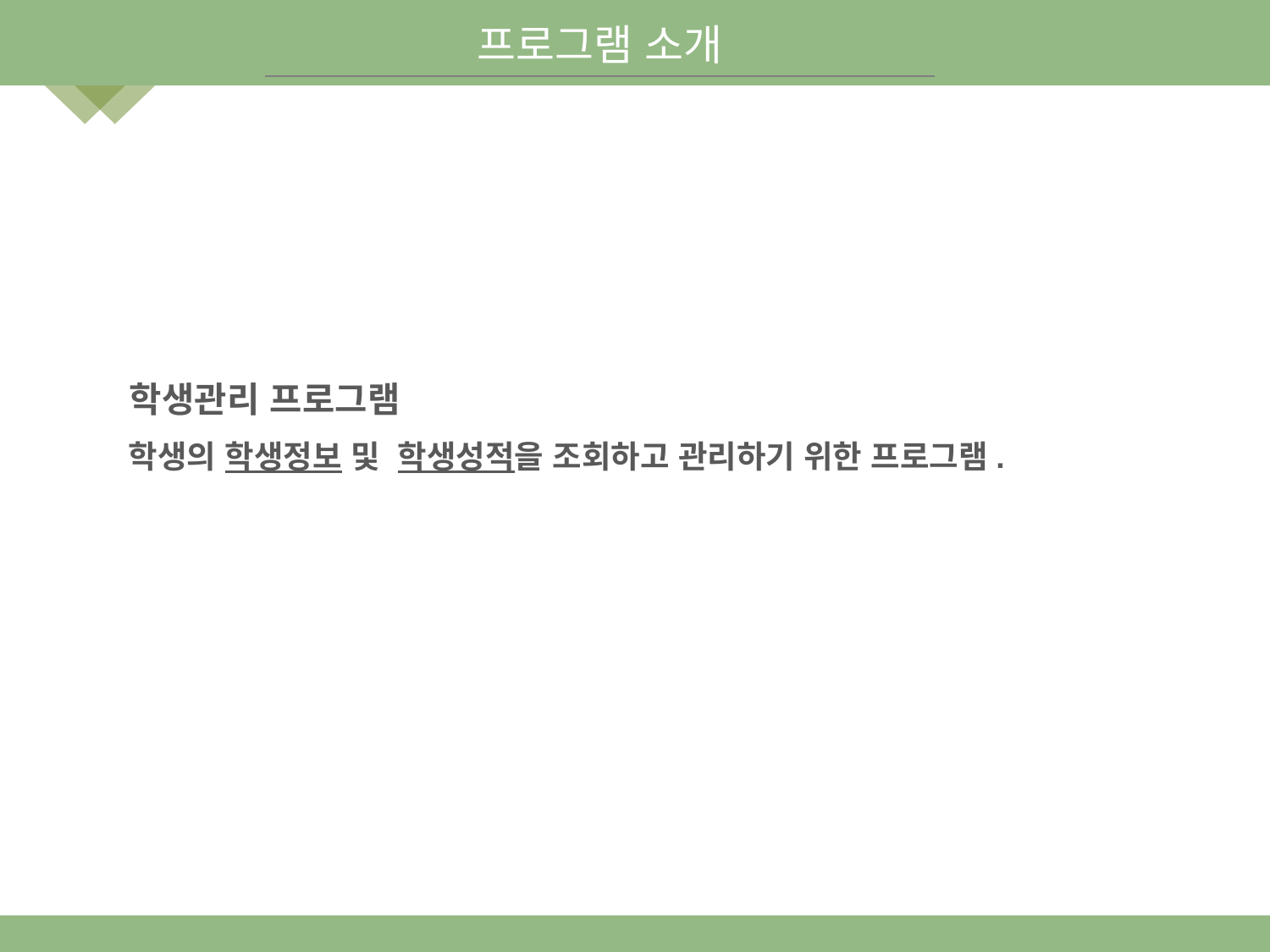

프로그램 소개

 학생의 학생정보 및  학생성적을 조회하고 관리하기 위한 프로그램.
학생관리 프로그램